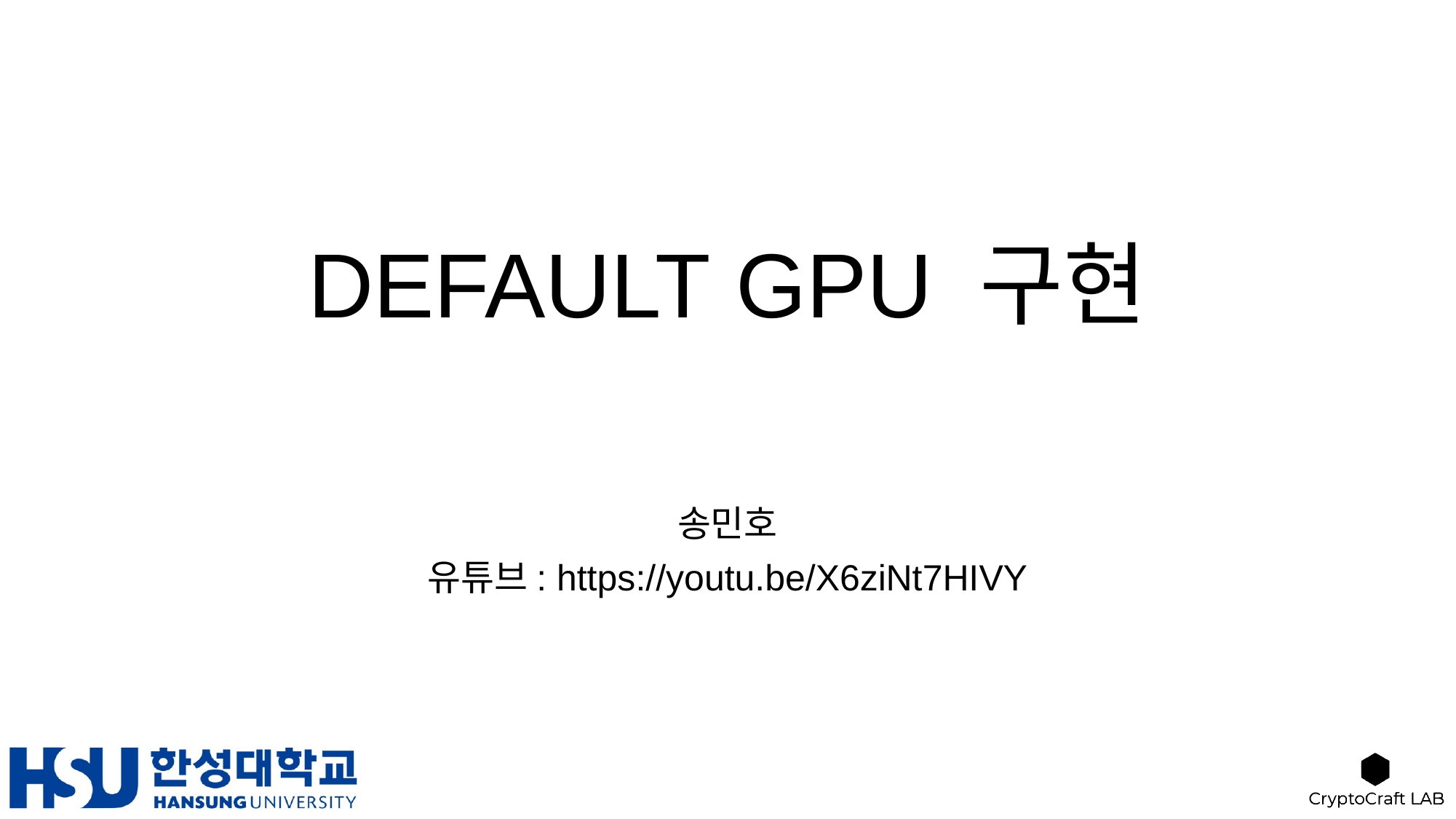

# DEFAULT GPU 구현
송민호
유튜브: https://youtu.be/X6ziNt7HIVY